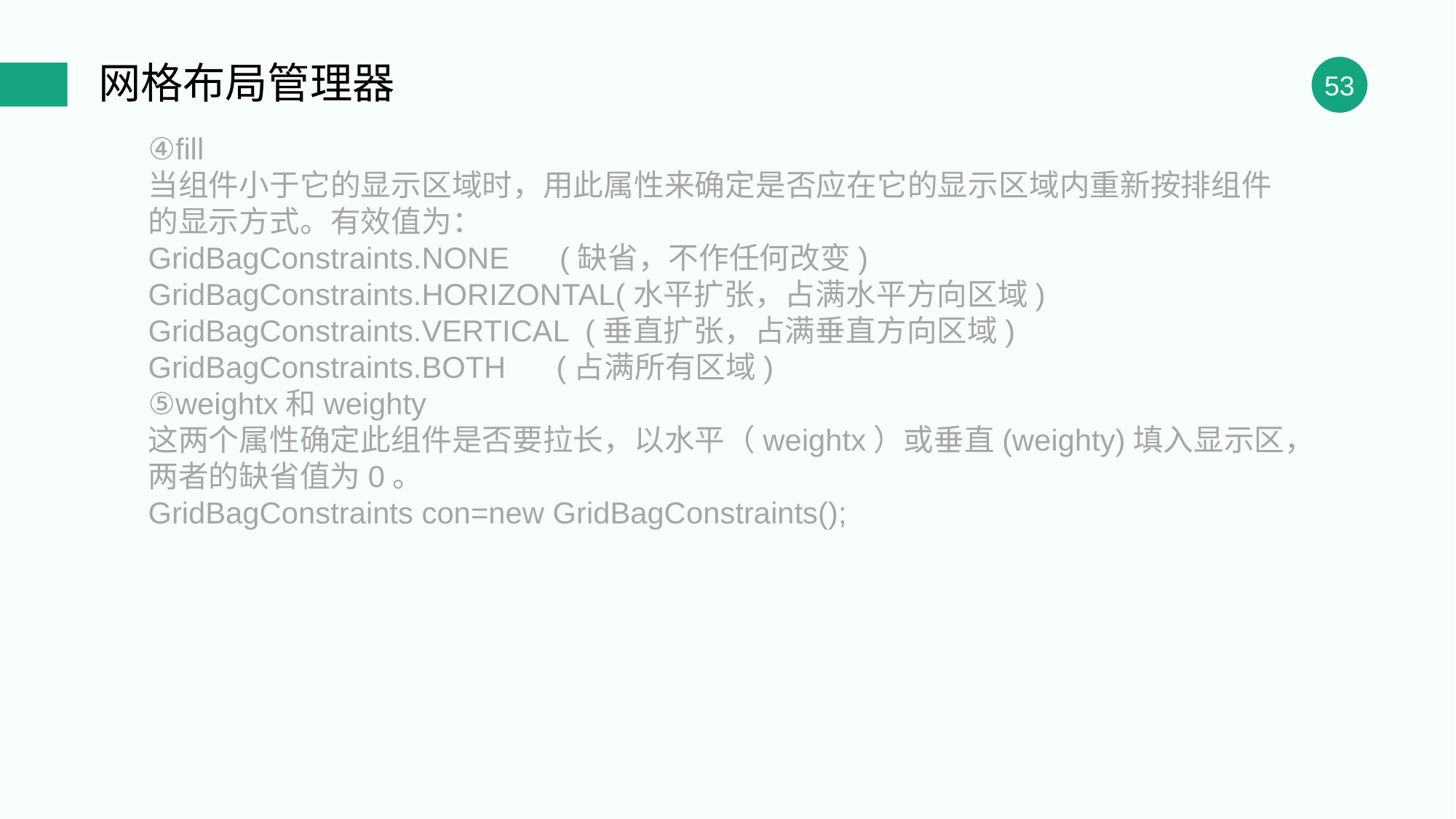

网格布局管理器
④fill
当组件小于它的显示区域时，用此属性来确定是否应在它的显示区域内重新按排组件的显示方式。有效值为：
GridBagConstraints.NONE      (缺省，不作任何改变)
GridBagConstraints.HORIZONTAL(水平扩张，占满水平方向区域)
GridBagConstraints.VERTICAL  (垂直扩张，占满垂直方向区域)
GridBagConstraints.BOTH      (占满所有区域)
⑤weightx和weighty
这两个属性确定此组件是否要拉长，以水平（weightx）或垂直(weighty)填入显示区，两者的缺省值为0。
GridBagConstraints con=new GridBagConstraints();